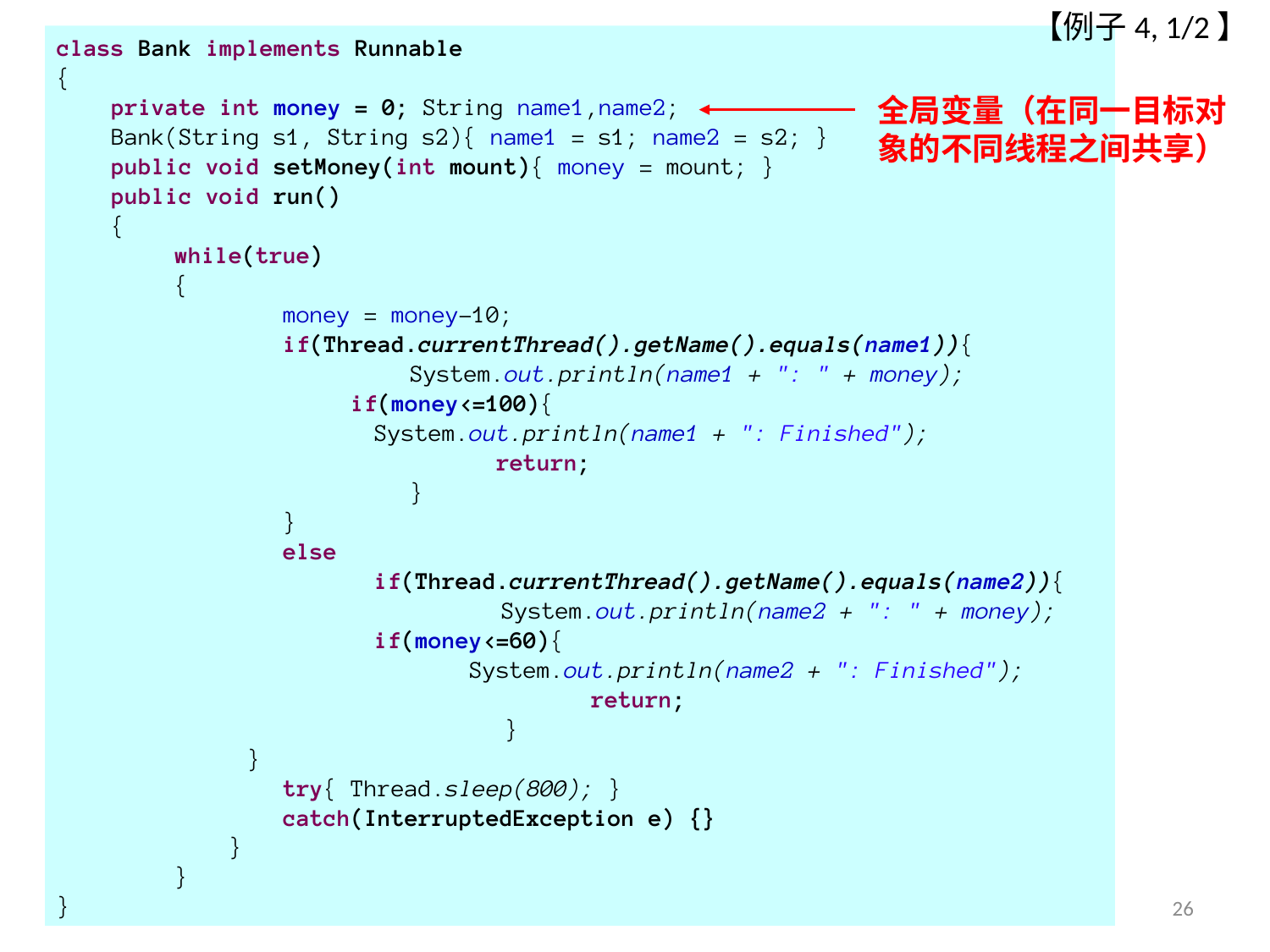

【例子4, 1/2】
class Bank implements Runnable
{
    private int money = 0; String name1,name2;
    Bank(String s1, String s2){ name1 = s1; name2 = s2; }
    public void setMoney(int mount){ money = mount; }
    public void run()
    {
    while(true)
    {
            money = money-10;
            if(Thread.currentThread().getName().equals(name1)){
	            System.out.println(name1 + ": " + money);
                 if(money<=100){
         		System.out.println(name1 + ": Finished");
		         return;
	            }
            }
            else
            	if(Thread.currentThread().getName().equals(name2)){
	            	System.out.println(name2 + ": " + money);
         		if(money<=60){
         		       System.out.println(name2 + ": Finished");
		                return;
	                   }
         	}
            try{ Thread.sleep(800); }
            catch(InterruptedException e) {}
        }
    }
}
# 8.5 Runnable接口
全局变量（在同一目标对象的不同线程之间共享）
26